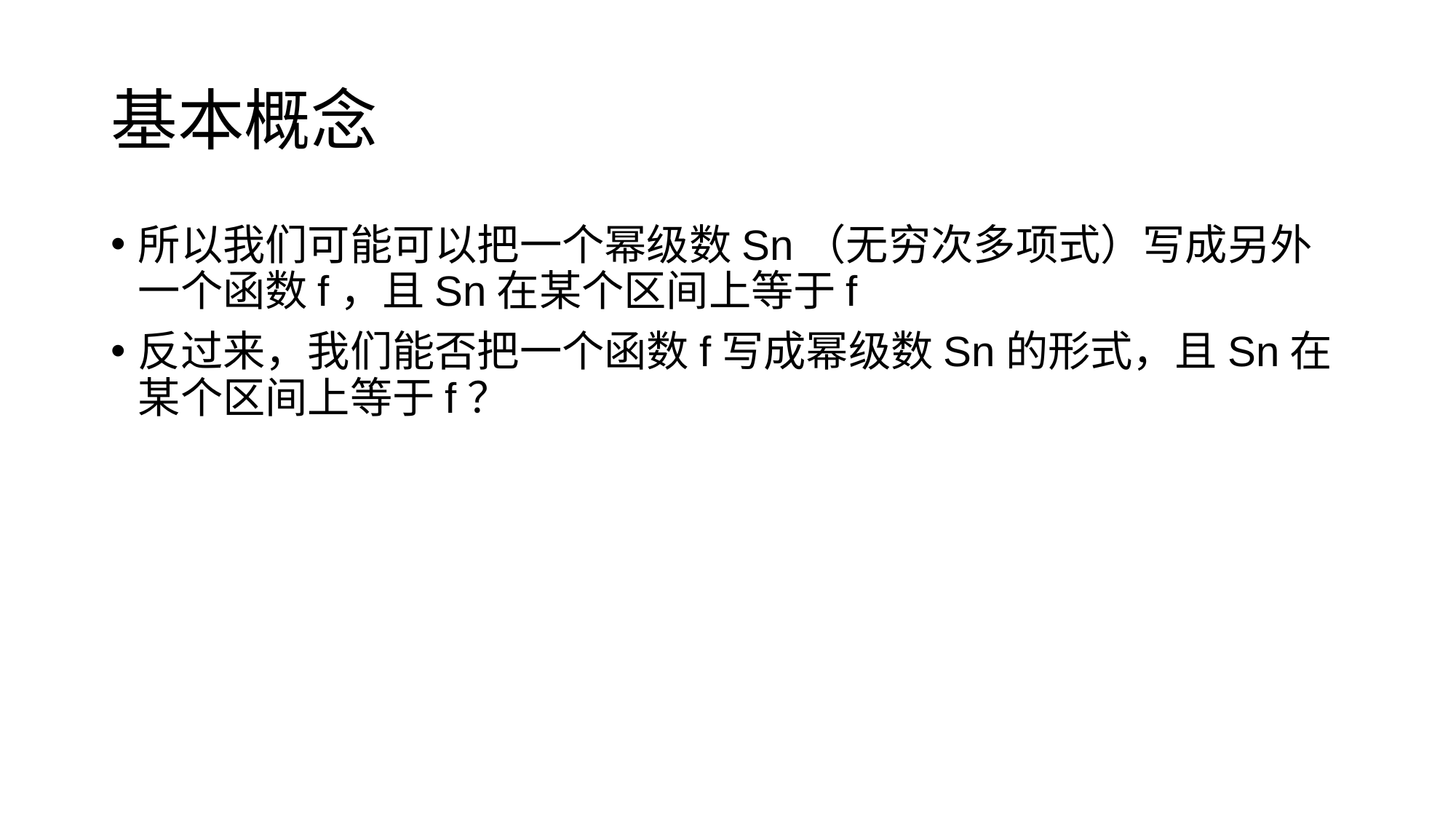

# 基本概念
所以我们可能可以把一个幂级数Sn（无穷次多项式）写成另外一个函数f，且Sn在某个区间上等于f
反过来，我们能否把一个函数f写成幂级数Sn的形式，且Sn在某个区间上等于f？